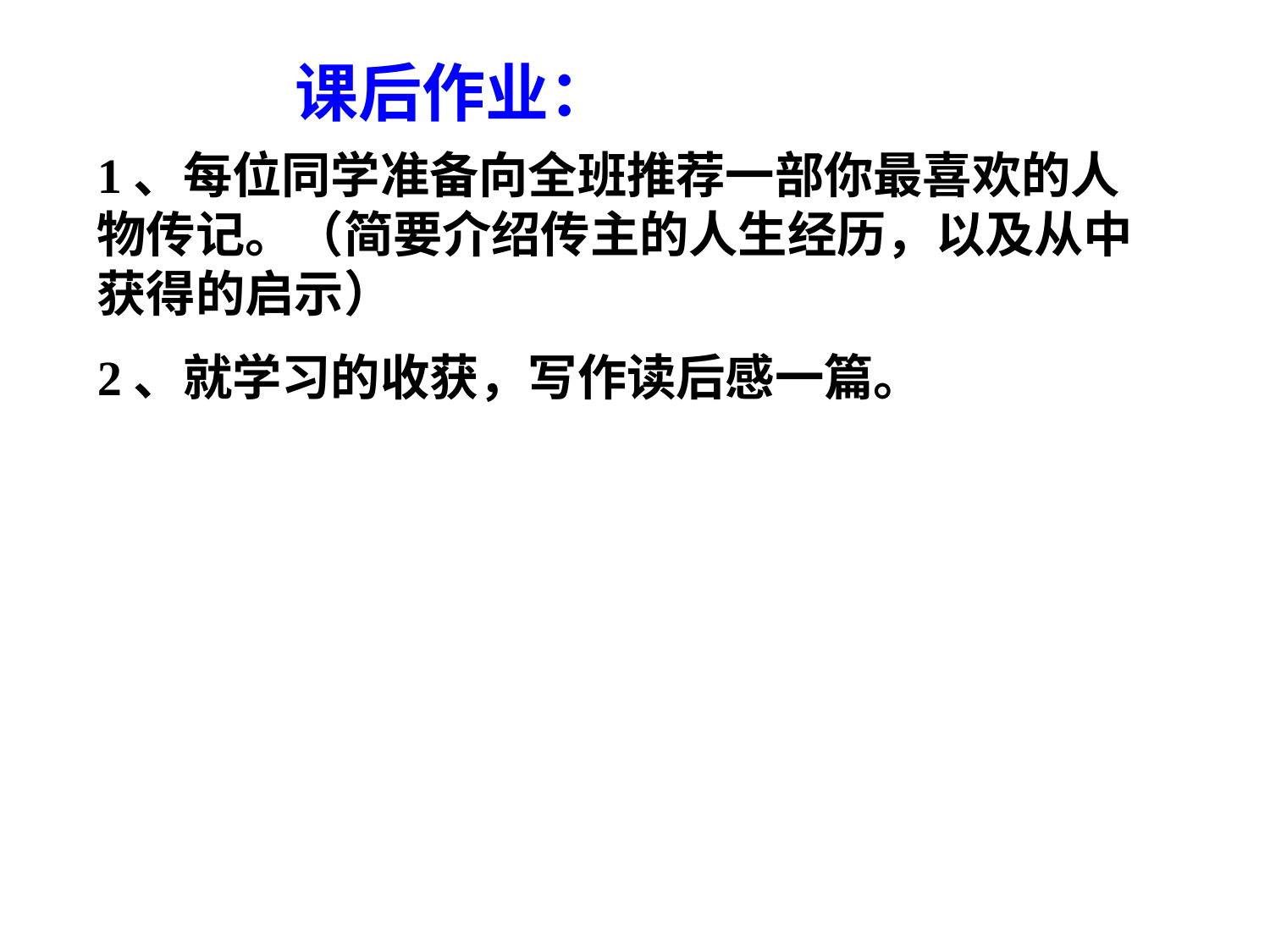

课后作业：
1、每位同学准备向全班推荐一部你最喜欢的人物传记。（简要介绍传主的人生经历，以及从中获得的启示）
2、就学习的收获，写作读后感一篇。